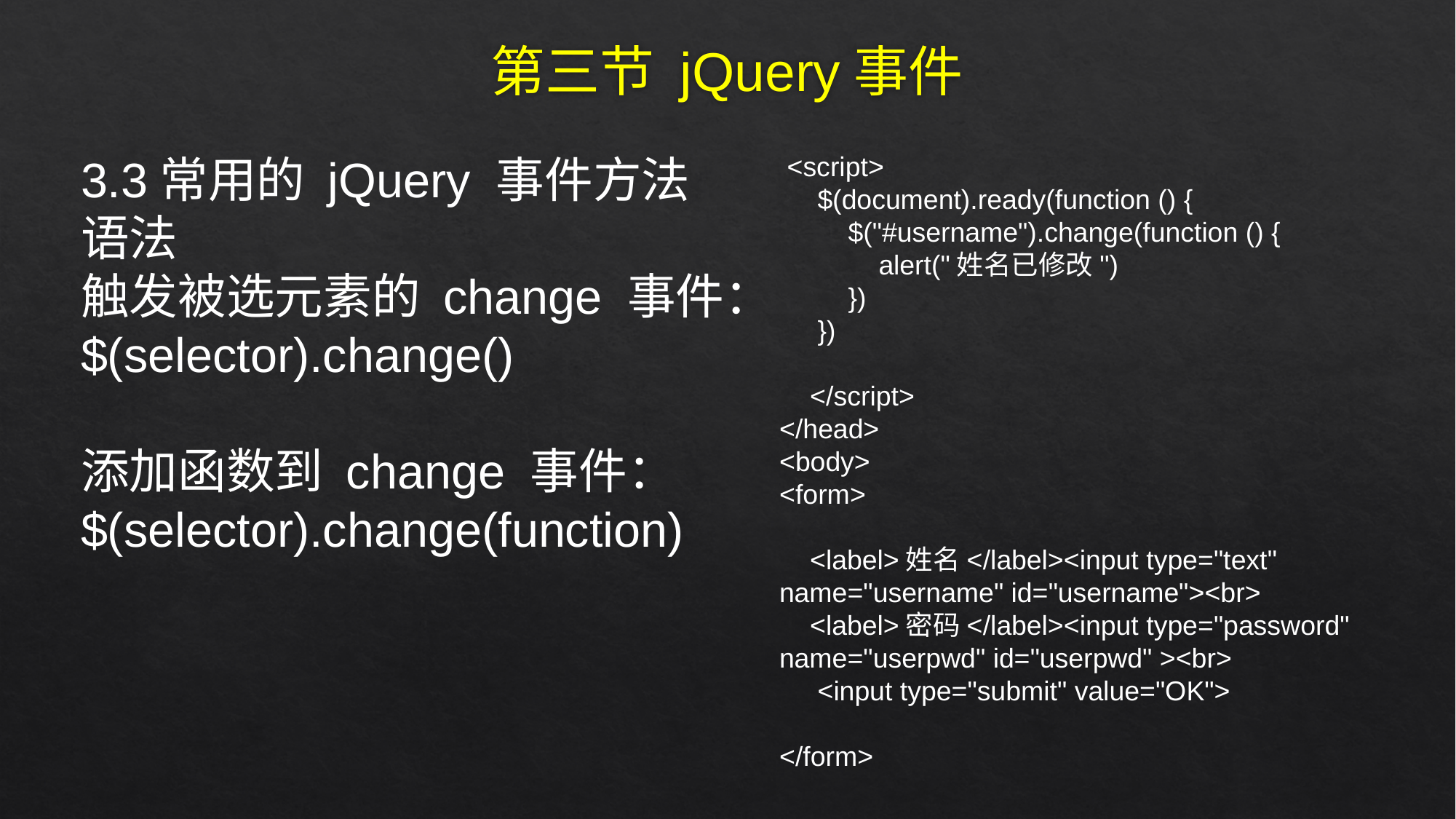

# 第三节 jQuery事件
3.3常用的 jQuery 事件方法
语法
触发被选元素的 change 事件：
$(selector).change()

添加函数到 change 事件：
$(selector).change(function)

 <script>
     $(document).ready(function () {
         $("#username").change(function () {
             alert("姓名已修改")
         })
     })

    </script>
</head>
<body>
<form>

    <label>姓名</label><input type="text" name="username" id="username"><br>
    <label>密码</label><input type="password" name="userpwd" id="userpwd" ><br>
     <input type="submit" value="OK">

</form>